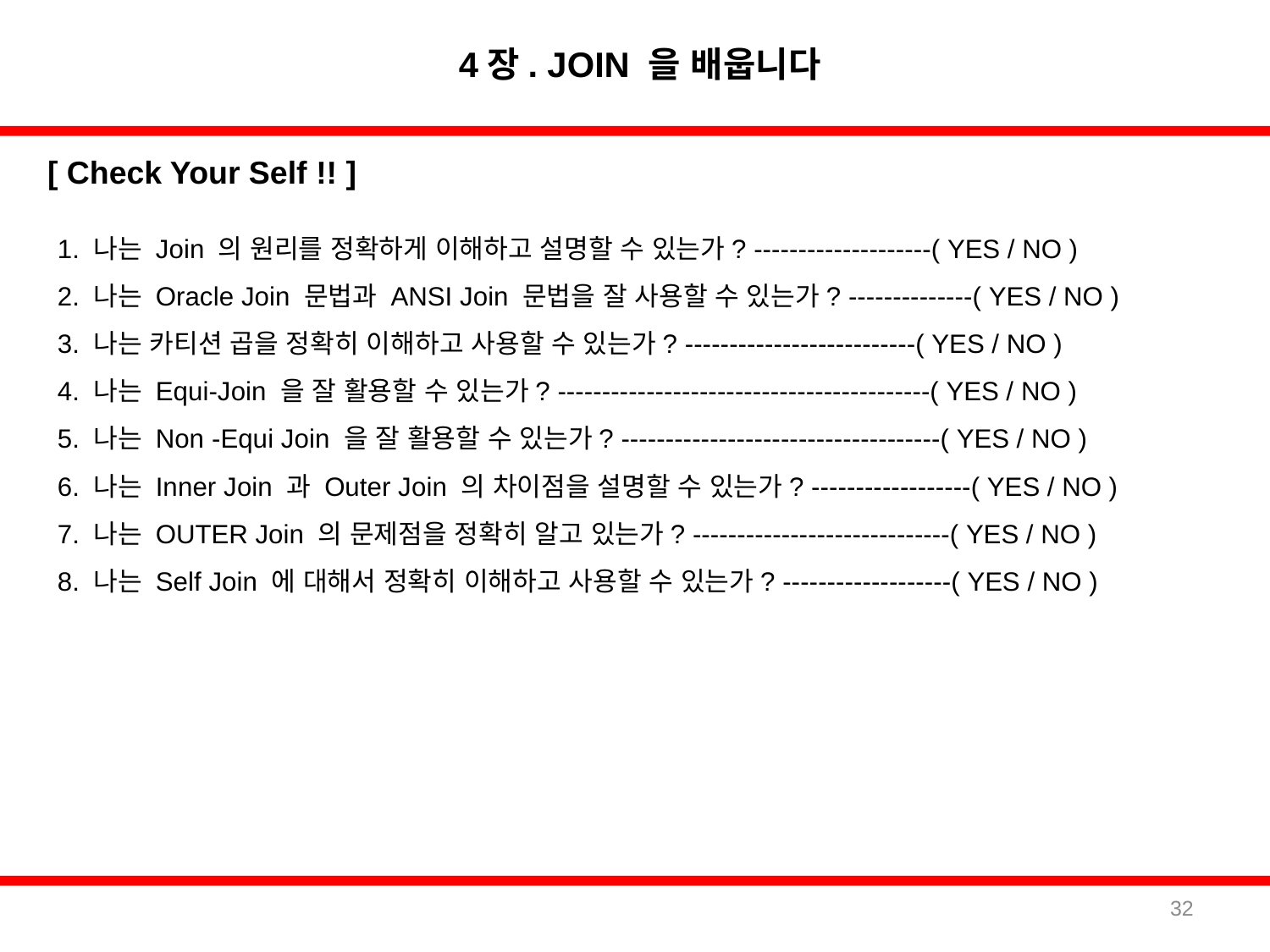

4장. JOIN 을 배웁니다

[ Check Your Self !! ]
1. 나는 Join 의 원리를 정확하게 이해하고 설명할 수 있는가? --------------------( YES / NO )
2. 나는 Oracle Join 문법과 ANSI Join 문법을 잘 사용할 수 있는가? --------------( YES / NO )
3. 나는 카티션 곱을 정확히 이해하고 사용할 수 있는가? --------------------------( YES / NO )
4. 나는 Equi-Join 을 잘 활용할 수 있는가? ------------------------------------------( YES / NO )
5. 나는 Non -Equi Join 을 잘 활용할 수 있는가? ------------------------------------( YES / NO )
6. 나는 Inner Join 과 Outer Join 의 차이점을 설명할 수 있는가? ------------------( YES / NO )
7. 나는 OUTER Join 의 문제점을 정확히 알고 있는가? -----------------------------( YES / NO )
8. 나는 Self Join 에 대해서 정확히 이해하고 사용할 수 있는가? -------------------( YES / NO )

32